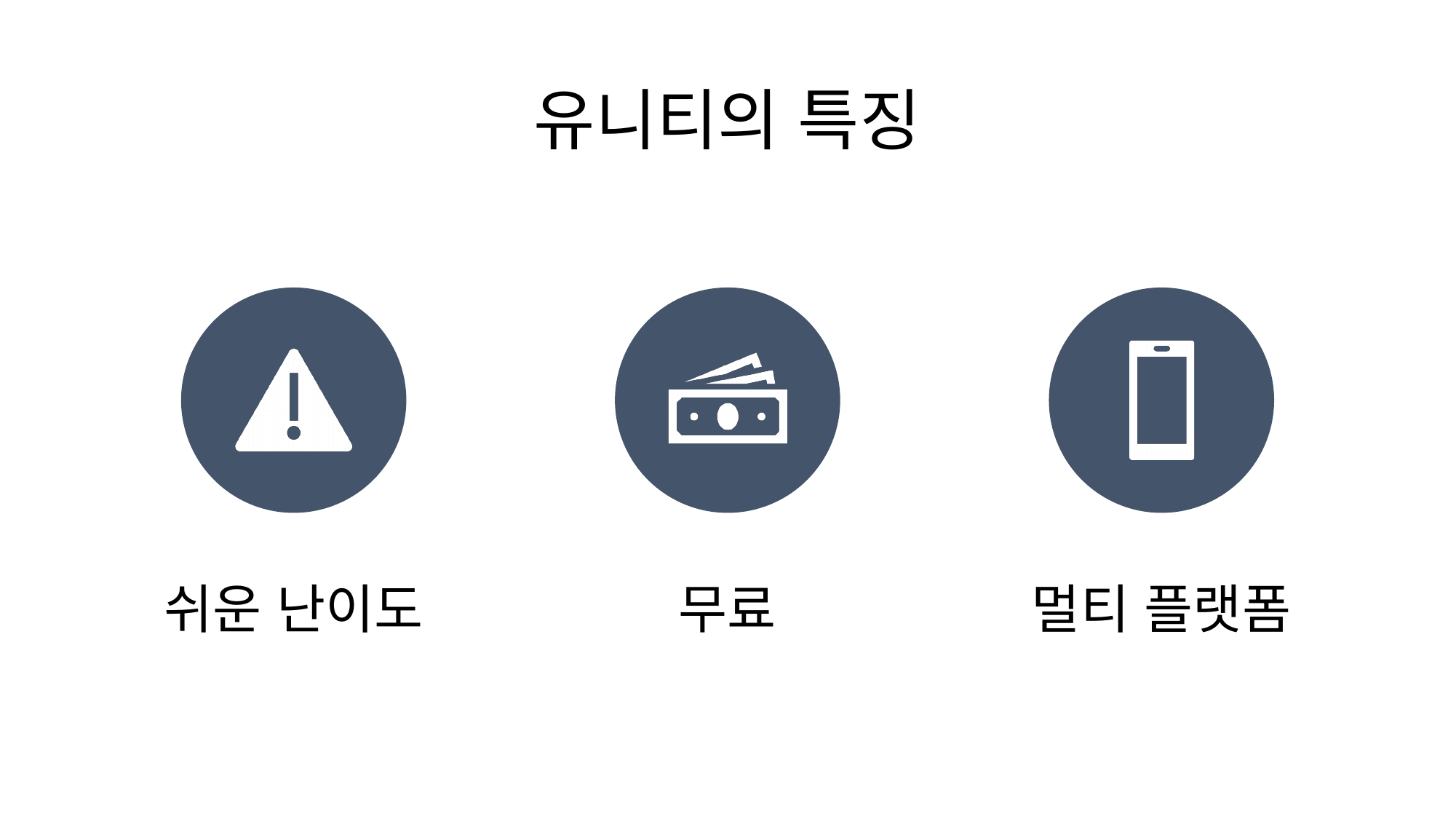

# 유니티의 특징
쉬운 난이도
무료
멀티 플랫폼